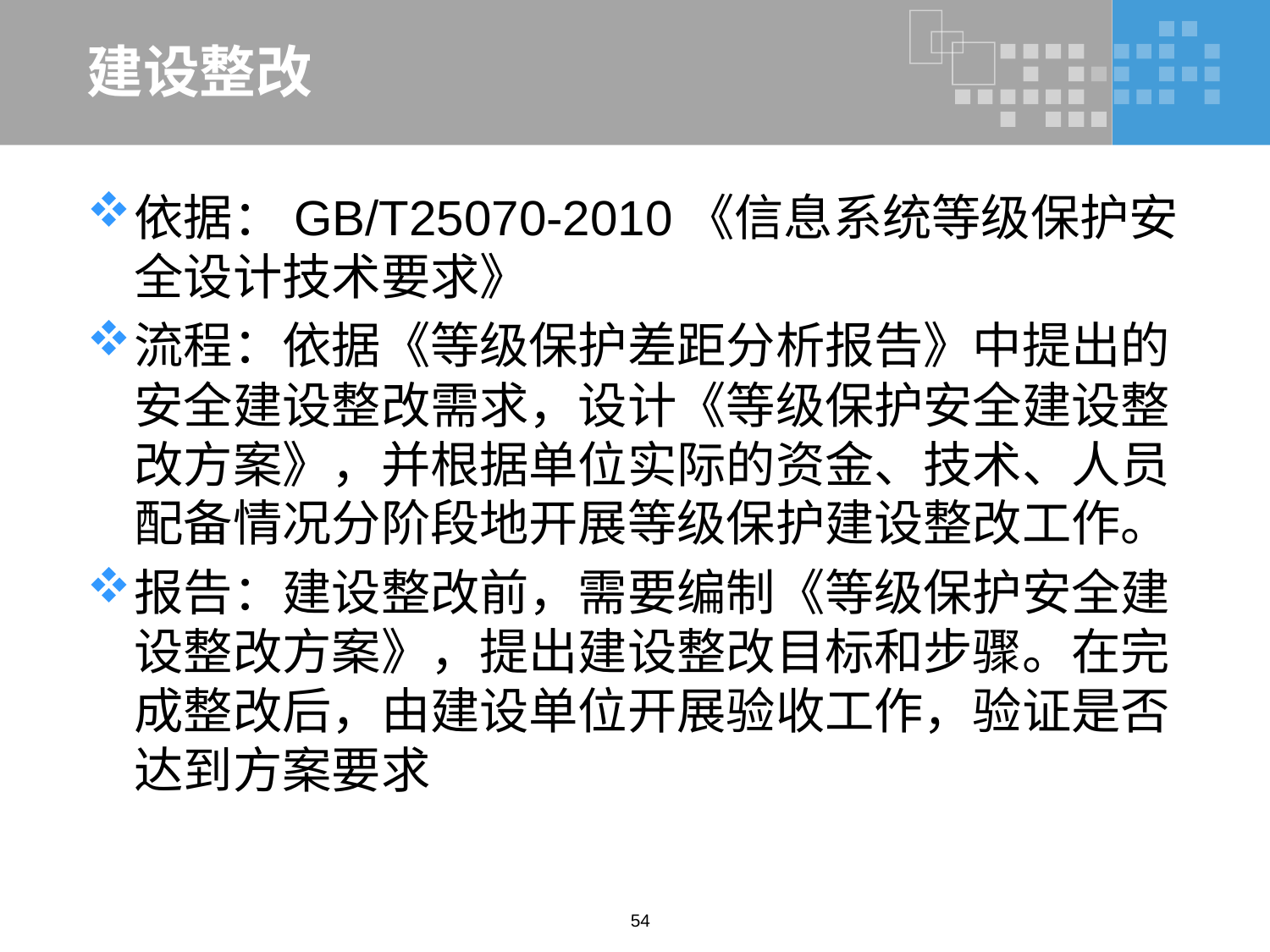

# 建设整改
依据：GB/T25070-2010《信息系统等级保护安全设计技术要求》
流程：依据《等级保护差距分析报告》中提出的安全建设整改需求，设计《等级保护安全建设整改方案》，并根据单位实际的资金、技术、人员配备情况分阶段地开展等级保护建设整改工作。
报告：建设整改前，需要编制《等级保护安全建设整改方案》，提出建设整改目标和步骤。在完成整改后，由建设单位开展验收工作，验证是否达到方案要求
54